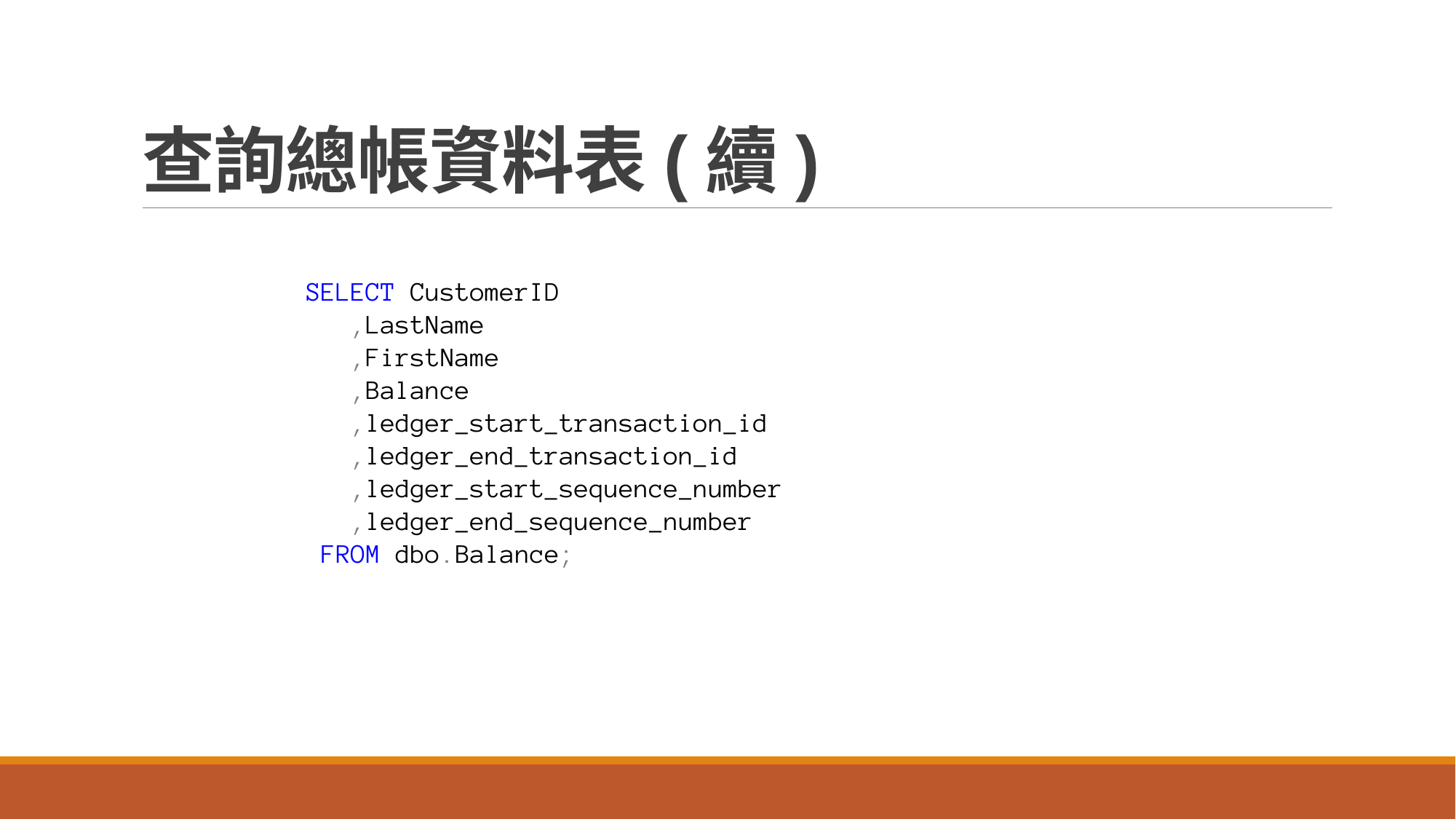

# 查詢總帳資料表(續)
SELECT CustomerID
   ,LastName
   ,FirstName
   ,Balance
   ,ledger_start_transaction_id
   ,ledger_end_transaction_id
   ,ledger_start_sequence_number
   ,ledger_end_sequence_number
 FROM dbo.Balance;